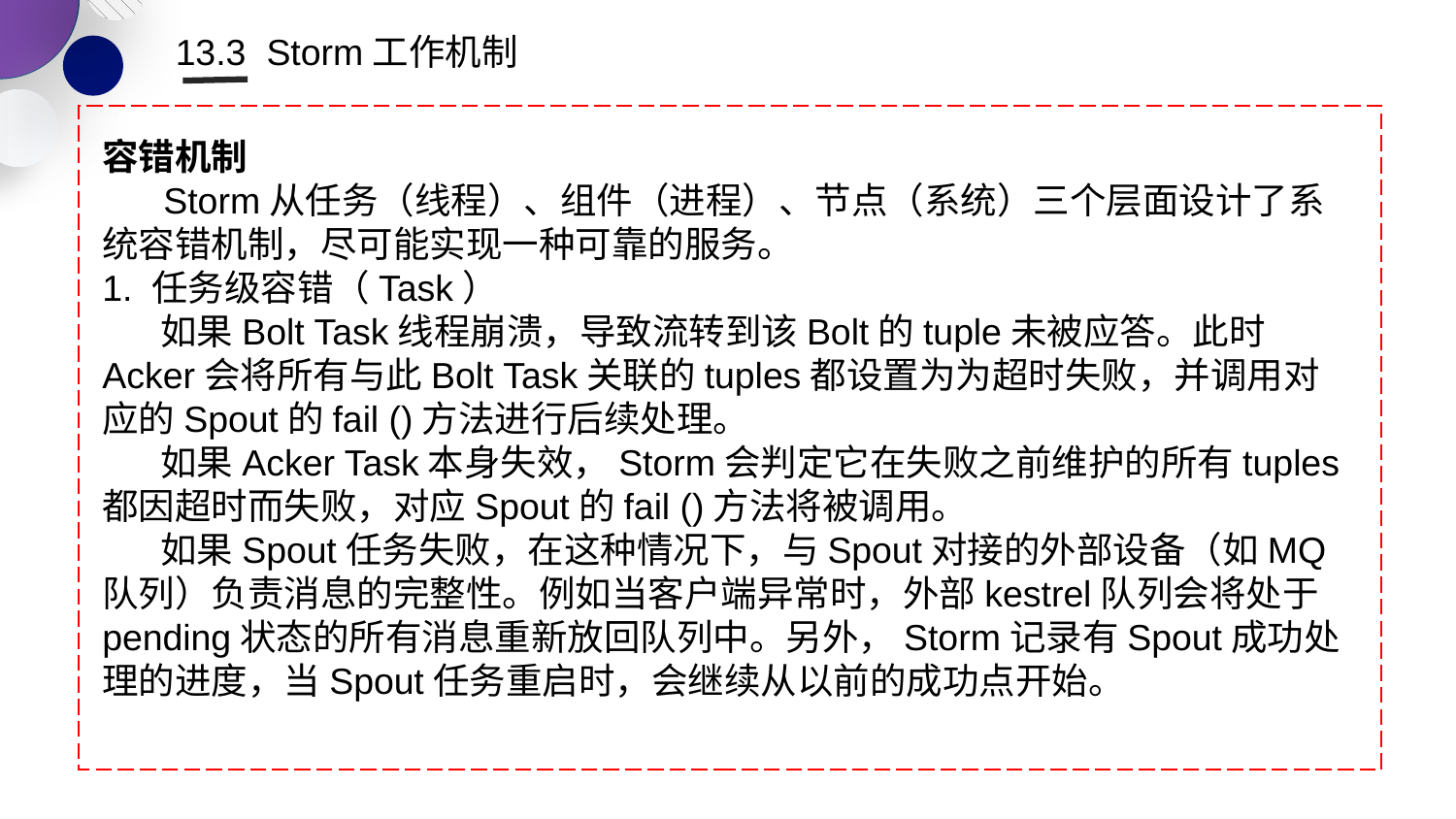

13.3  Storm工作机制

容错机制
      Storm从任务（线程）、组件（进程）、节点（系统）三个层面设计了系统容错机制，尽可能实现一种可靠的服务。
1. 任务级容错（Task）
      如果Bolt Task线程崩溃，导致流转到该Bolt的tuple未被应答。此时Acker会将所有与此Bolt Task关联的tuples都设置为为超时失败，并调用对应的Spout的fail ()方法进行后续处理。
      如果Acker Task本身失效，Storm会判定它在失败之前维护的所有tuples都因超时而失败，对应Spout的fail ()方法将被调用。
      如果Spout任务失败，在这种情况下，与Spout对接的外部设备（如MQ队列）负责消息的完整性。例如当客户端异常时，外部kestrel队列会将处于pending状态的所有消息重新放回队列中。另外，Storm记录有Spout成功处理的进度，当Spout任务重启时，会继续从以前的成功点开始。